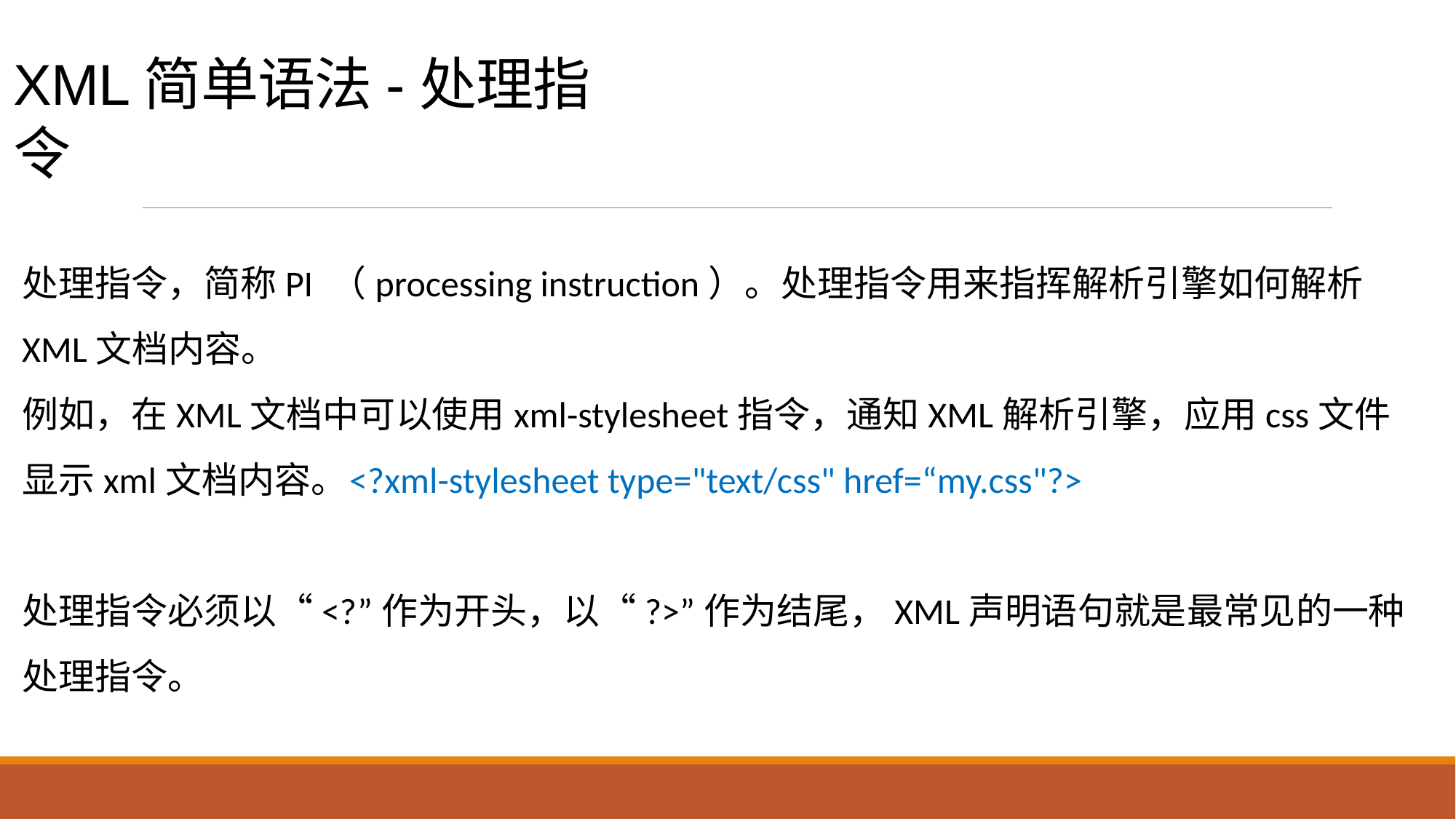

# XML简单语法-处理指令
处理指令，简称PI （processing instruction）。处理指令用来指挥解析引擎如何解析XML文档内容。
例如，在XML文档中可以使用xml-stylesheet指令，通知XML解析引擎，应用css文件显示xml文档内容。	<?xml-stylesheet type="text/css" href=“my.css"?>

处理指令必须以“<?”作为开头，以“?>”作为结尾，XML声明语句就是最常见的一种处理指令。